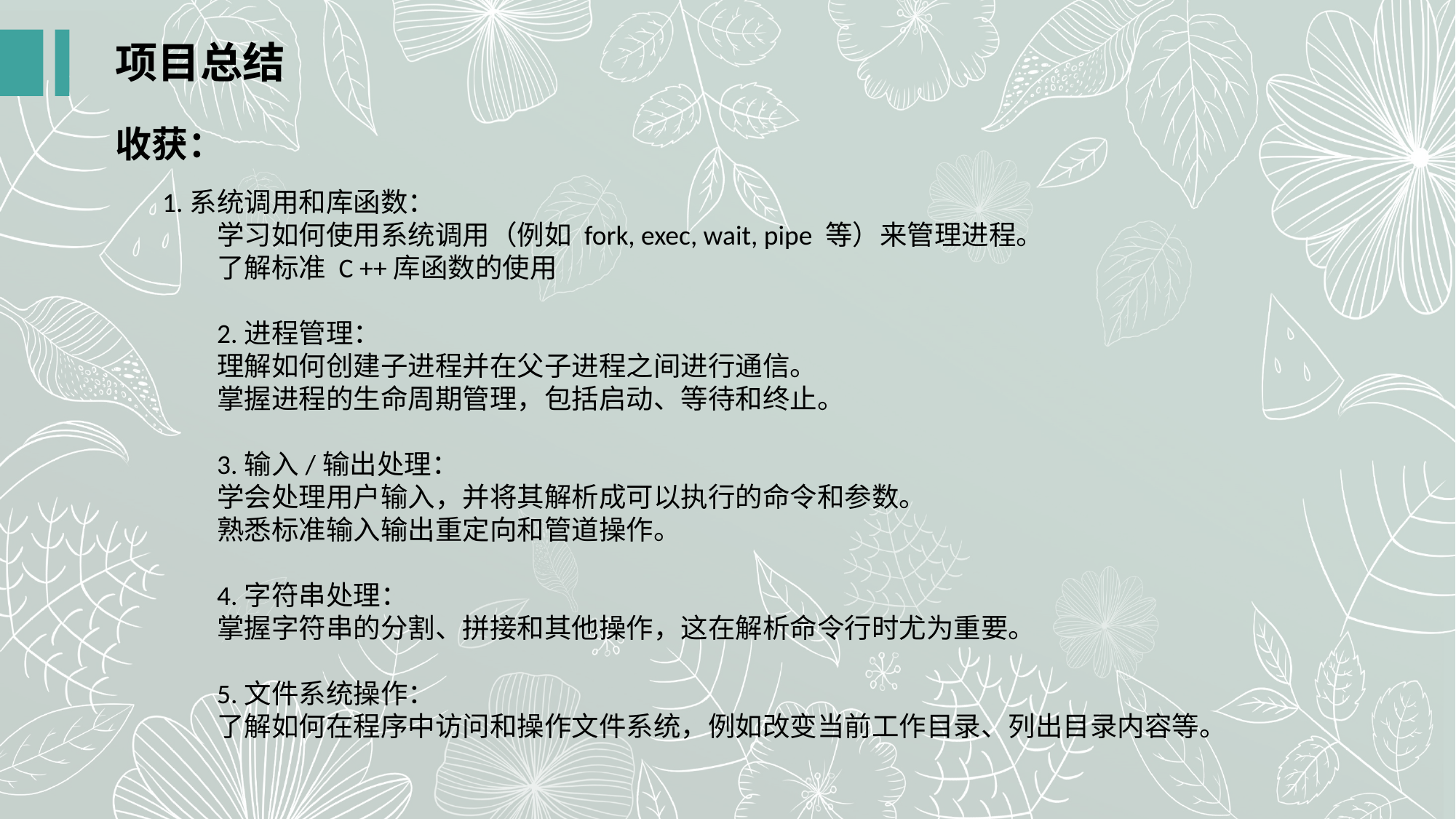

项目总结
收获：
1.系统调用和库函数：
学习如何使用系统调用（例如 fork, exec, wait, pipe 等）来管理进程。
了解标准 C ++库函数的使用

2.进程管理：
理解如何创建子进程并在父子进程之间进行通信。
掌握进程的生命周期管理，包括启动、等待和终止。

3.输入/输出处理：
学会处理用户输入，并将其解析成可以执行的命令和参数。
熟悉标准输入输出重定向和管道操作。

4.字符串处理：
掌握字符串的分割、拼接和其他操作，这在解析命令行时尤为重要。

5.文件系统操作：
了解如何在程序中访问和操作文件系统，例如改变当前工作目录、列出目录内容等。